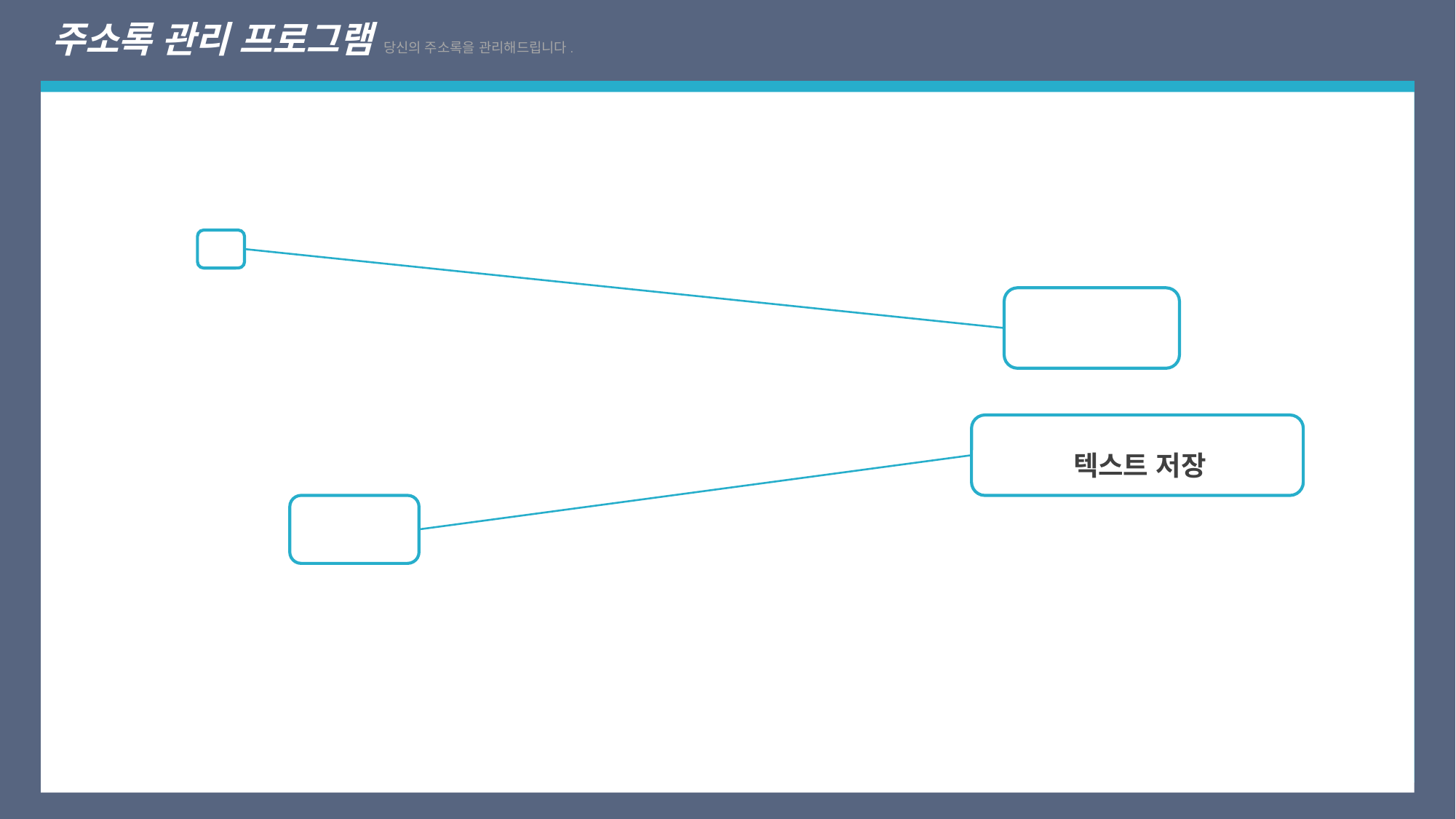

주소록 관리 프로그램 당신의 주소록을 관리해드립니다.

텍스트 저장